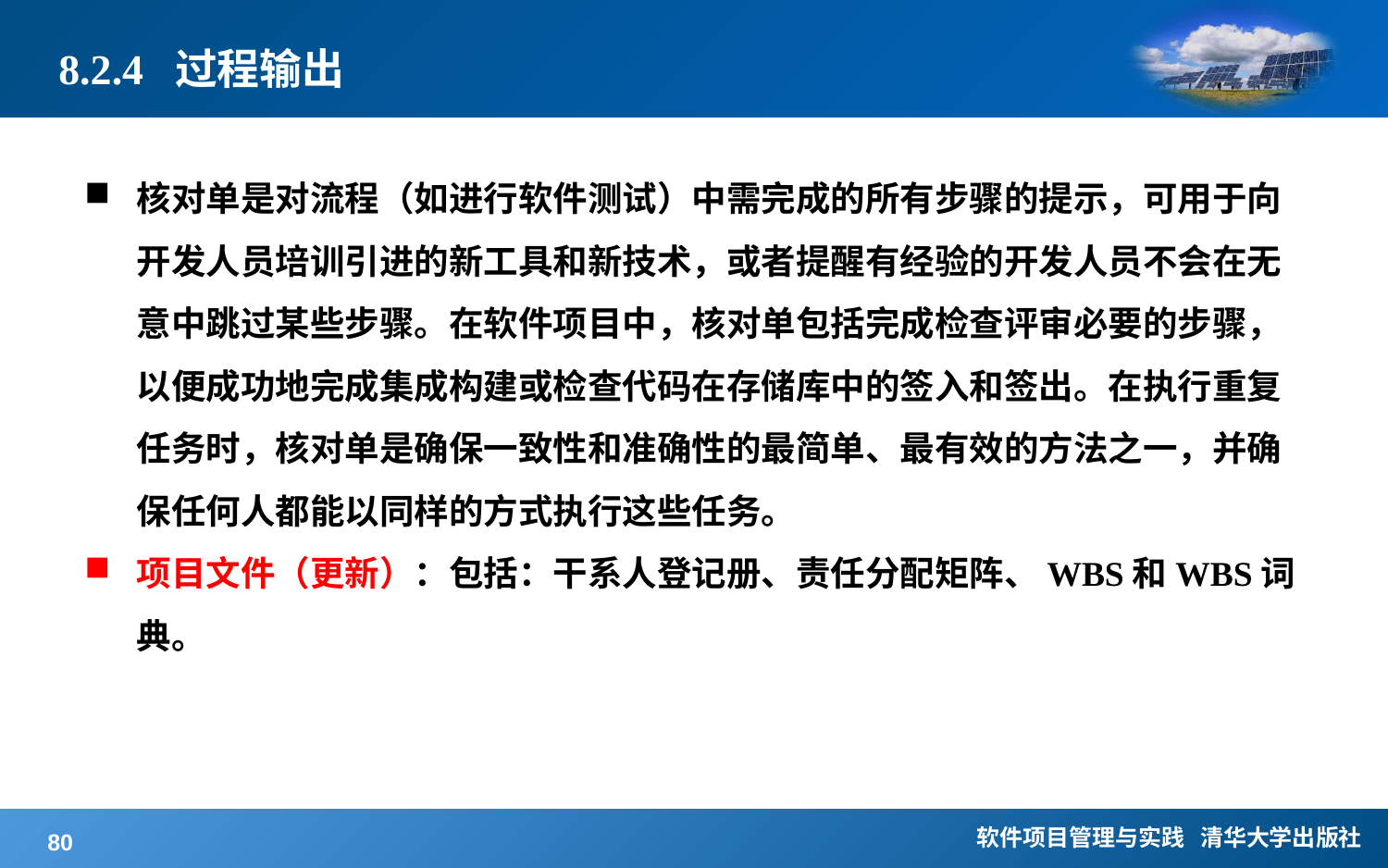

# 8.2.4  过程输出
核对单是对流程（如进行软件测试）中需完成的所有步骤的提示，可用于向开发人员培训引进的新工具和新技术，或者提醒有经验的开发人员不会在无意中跳过某些步骤。在软件项目中，核对单包括完成检查评审必要的步骤，以便成功地完成集成构建或检查代码在存储库中的签入和签出。在执行重复任务时，核对单是确保一致性和准确性的最简单、最有效的方法之一，并确保任何人都能以同样的方式执行这些任务。
项目文件（更新）：包括：干系人登记册、责任分配矩阵、WBS和WBS词典。